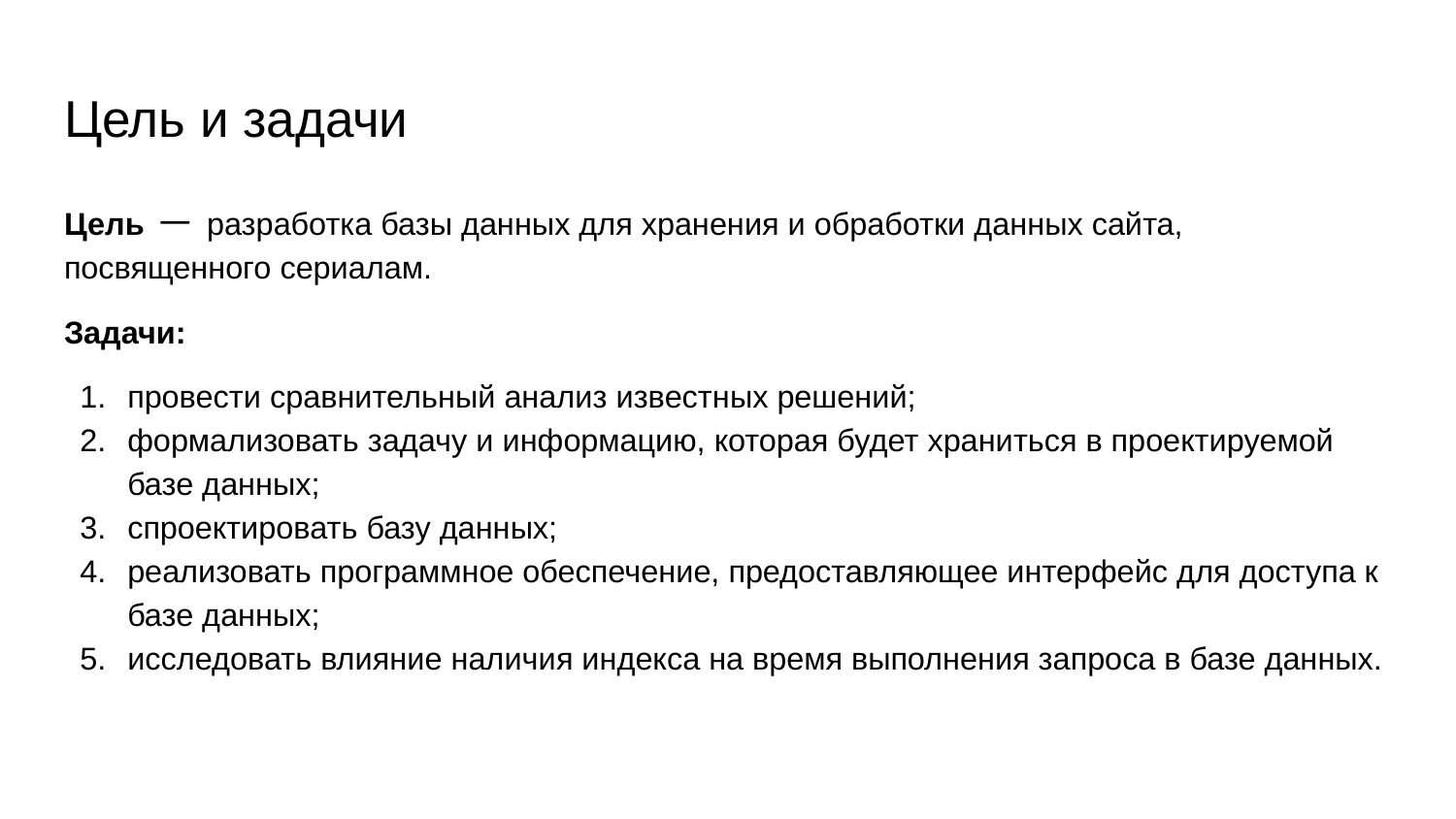

# Цель и задачи
Цель 一 разработка базы данных для хранения и обработки данных сайта, посвященного сериалам.
Задачи:
провести сравнительный анализ известных решений;
формализовать задачу и информацию, которая будет храниться в проектируемой базе данных;
спроектировать базу данных;
реализовать программное обеспечение, предоставляющее интерфейс для доступа к базе данных;
исследовать влияние наличия индекса на время выполнения запроса в базе данных.